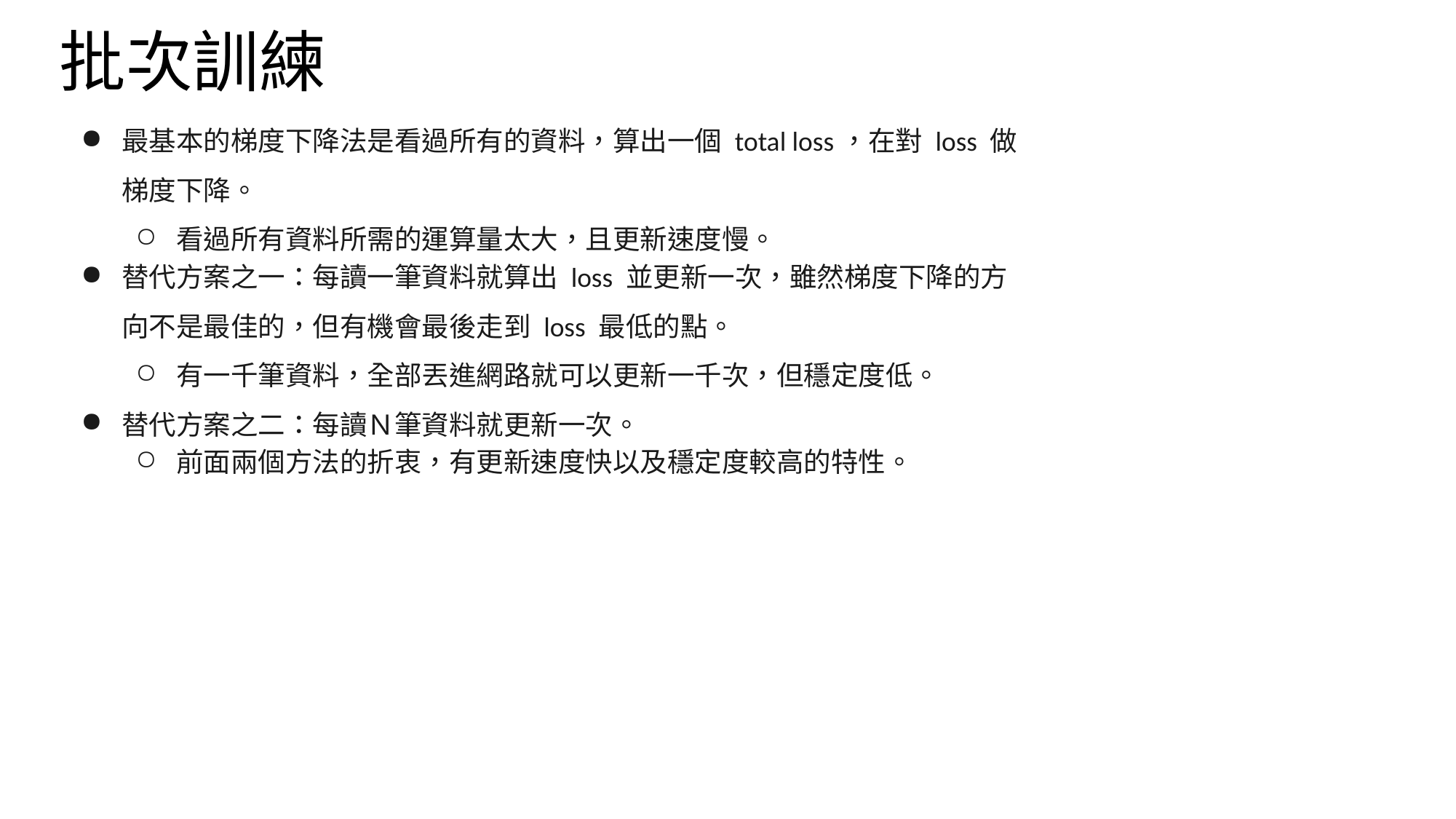

# 批次訓練
最基本的梯度下降法是看過所有的資料，算出一個 total loss，在對 loss 做
梯度下降。
看過所有資料所需的運算量太大，且更新速度慢。
替代方案之一：每讀一筆資料就算出 loss 並更新一次，雖然梯度下降的方
向不是最佳的，但有機會最後走到 loss 最低的點。
有一千筆資料，全部丟進網路就可以更新一千次，但穩定度低。
替代方案之二：每讀Ｎ筆資料就更新一次。
前面兩個方法的折衷，有更新速度快以及穩定度較高的特性。